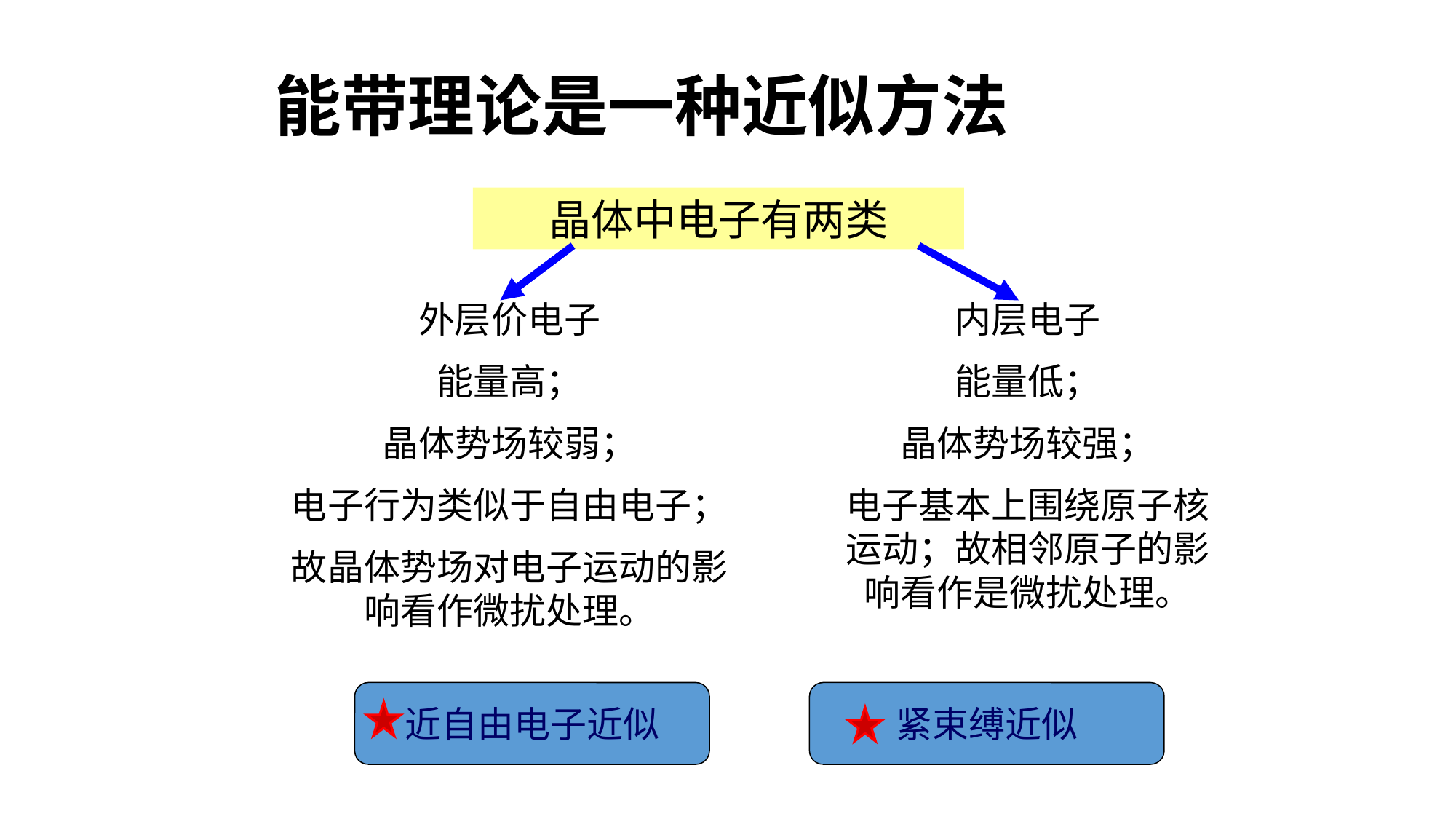

# 能带理论是一种近似方法
晶体中电子有两类

外层价电子
能量高；
晶体势场较弱；
电子行为类似于自由电子；
故晶体势场对电子运动的影响看作微扰处理。
内层电子
能量低；
晶体势场较强；
电子基本上围绕原子核运动；故相邻原子的影响看作是微扰处理。
近自由电子近似
紧束缚近似